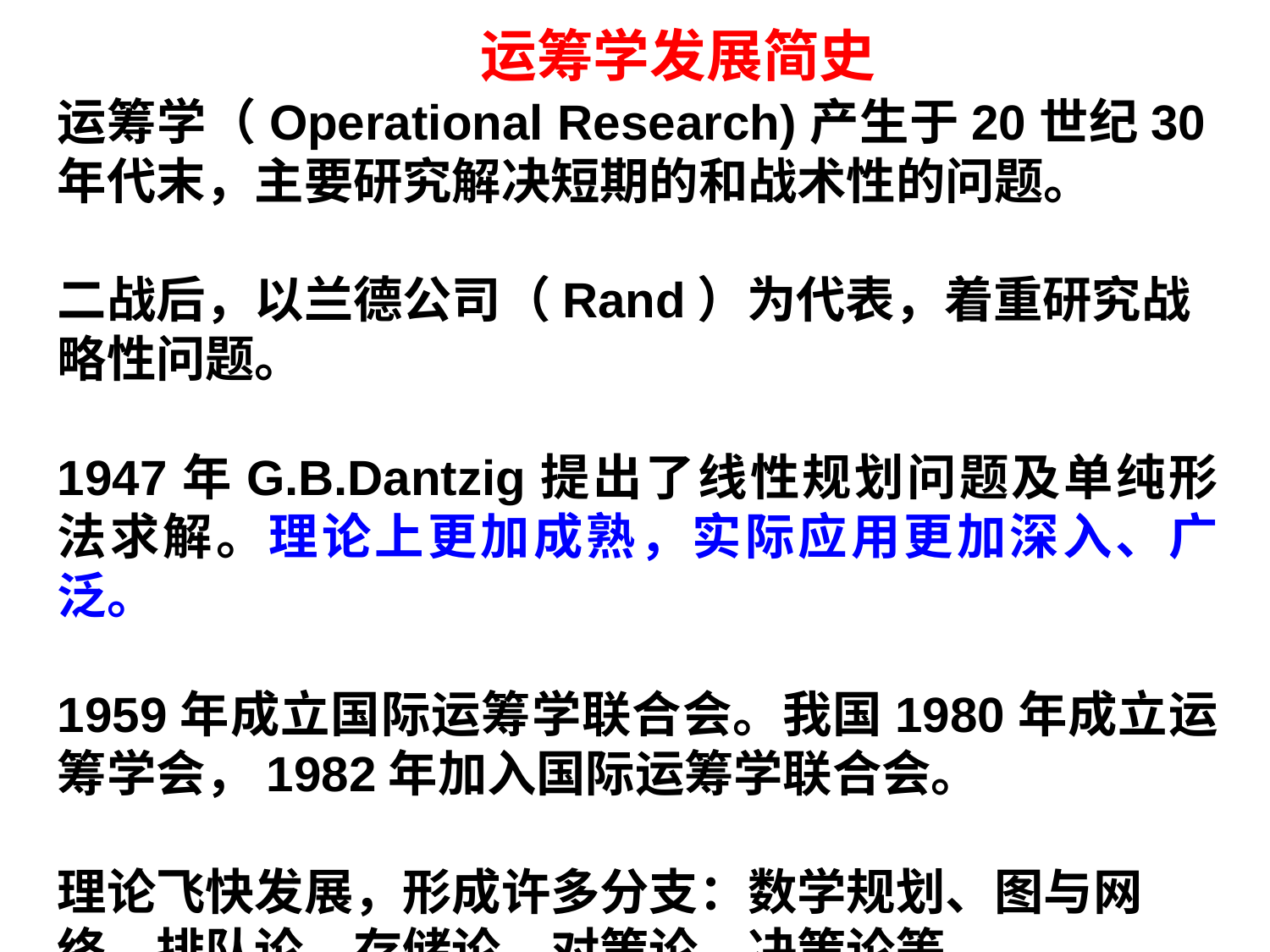

运筹学发展简史
运筹学（Operational Research)产生于20世纪30年代末，主要研究解决短期的和战术性的问题。

二战后，以兰德公司（Rand）为代表，着重研究战略性问题。

1947年G.B.Dantzig提出了线性规划问题及单纯形法求解。理论上更加成熟，实际应用更加深入、广泛。

1959年成立国际运筹学联合会。我国1980年成立运筹学会，1982年加入国际运筹学联合会。

理论飞快发展，形成许多分支：数学规划、图与网络、排队论、存储论、对策论、决策论等。